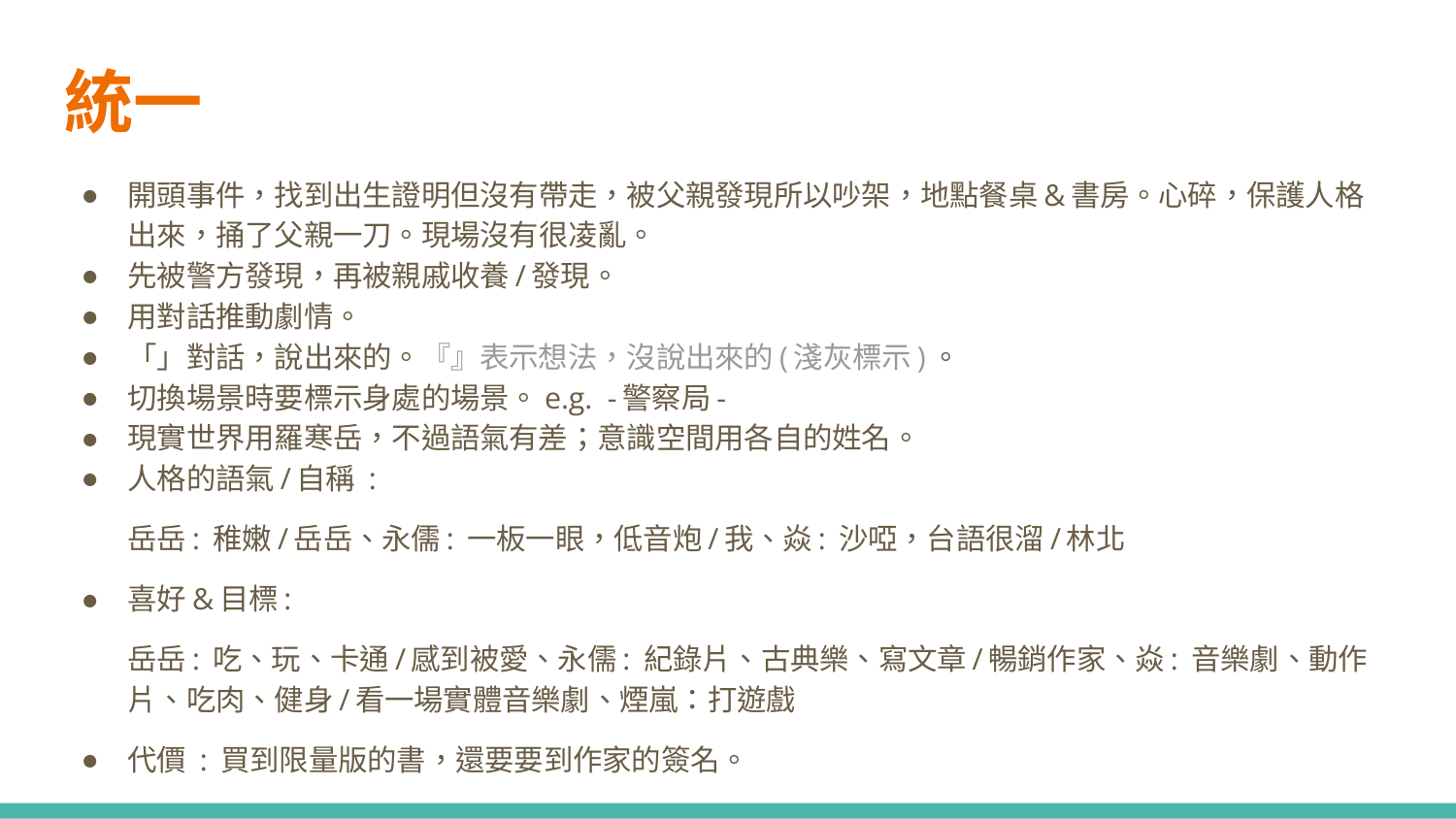

# 統一
開頭事件，找到出生證明但沒有帶走，被父親發現所以吵架，地點餐桌&書房。心碎，保護人格出來，捅了父親一刀。現場沒有很凌亂。
先被警方發現，再被親戚收養/發現。
用對話推動劇情。
「」對話，說出來的。『』表示想法，沒說出來的(淺灰標示)。
切換場景時要標示身處的場景。e.g.  -警察局-
現實世界用羅寒岳，不過語氣有差；意識空間用各自的姓名。
人格的語氣/自稱 :
岳岳: 稚嫩/岳岳、永儒: 一板一眼，低音炮/我、焱: 沙啞，台語很溜/林北
喜好&目標:
岳岳: 吃、玩、卡通/感到被愛、永儒: 紀錄片、古典樂、寫文章/暢銷作家、焱: 音樂劇、動作片、吃肉、健身/看一場實體音樂劇、煙嵐：打遊戲
代價 : 買到限量版的書，還要要到作家的簽名。